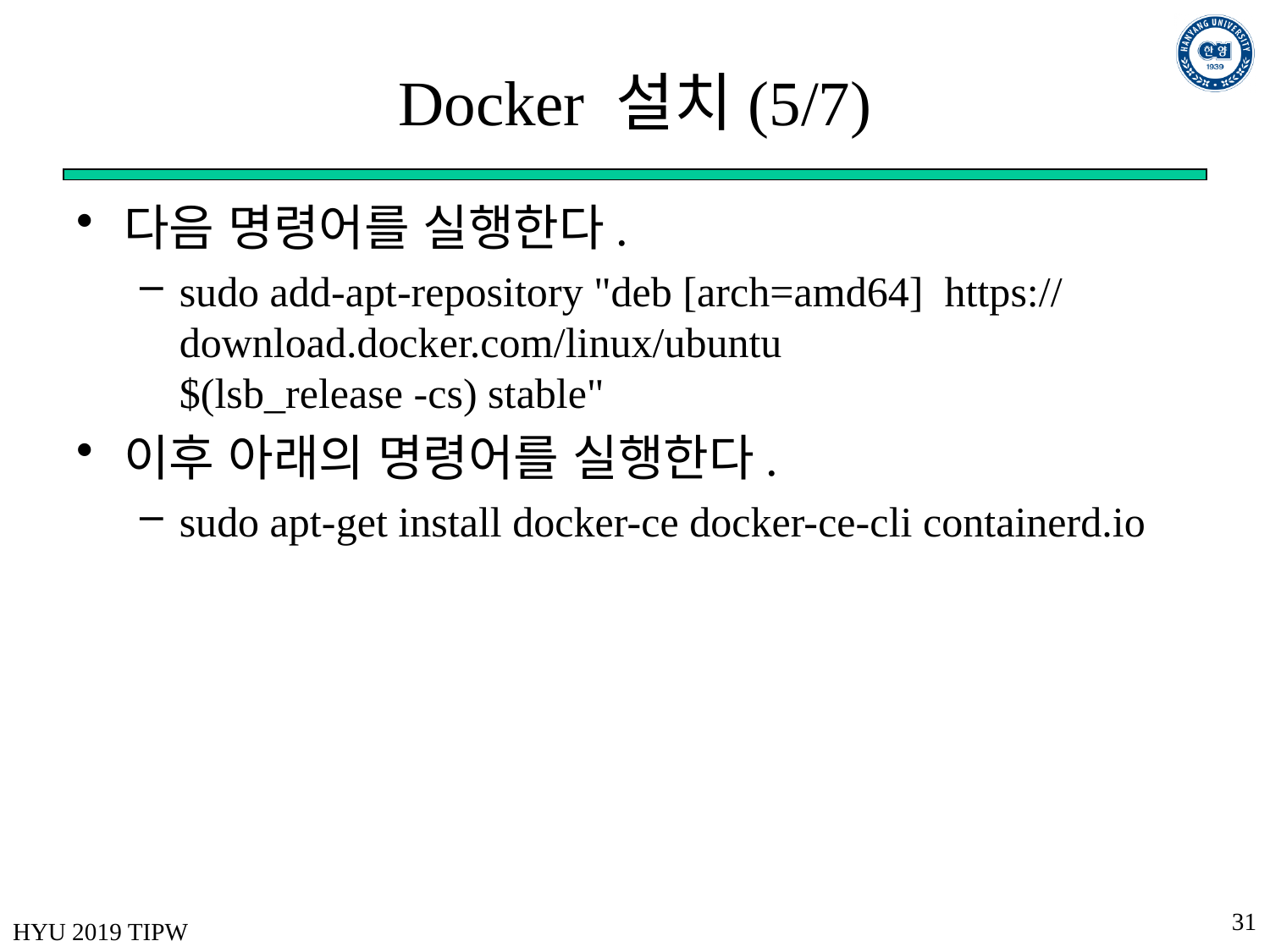

# Docker 설치(5/7)
다음 명령어를 실행한다.
sudo add-apt-repository "deb [arch=amd64]  https://download.docker.com/linux/ubuntu
$(lsb_release -cs) stable"
이후 아래의 명령어를 실행한다.
sudo apt-get install docker-ce docker-ce-cli containerd.io
31
HYU 2019 TIPW